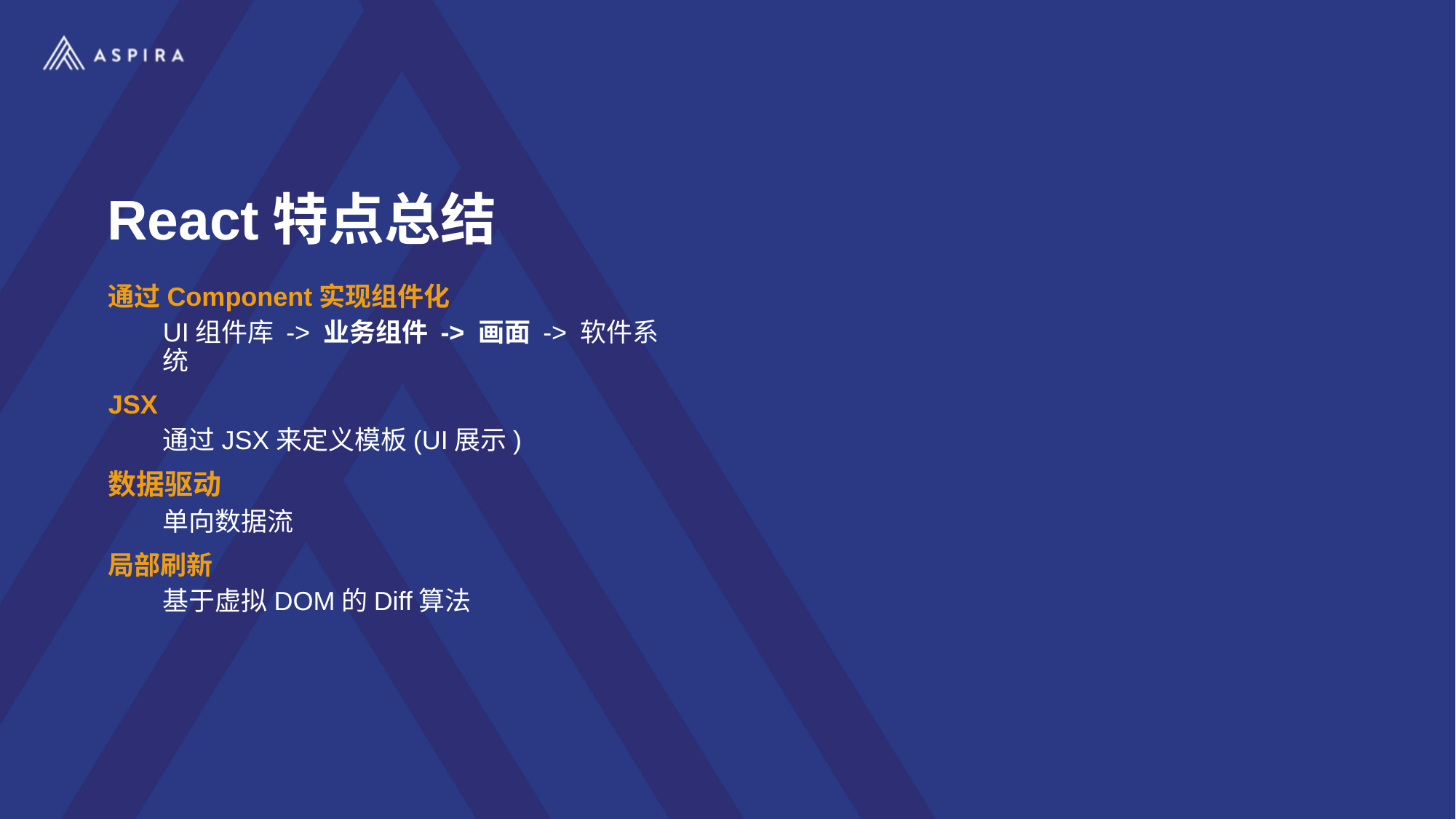

React特点总结
通过Component实现组件化
UI组件库 -> 业务组件 -> 画面 -> 软件系统
JSX
通过JSX来定义模板(UI展示)
数据驱动
单向数据流
局部刷新
基于虚拟DOM的Diff算法